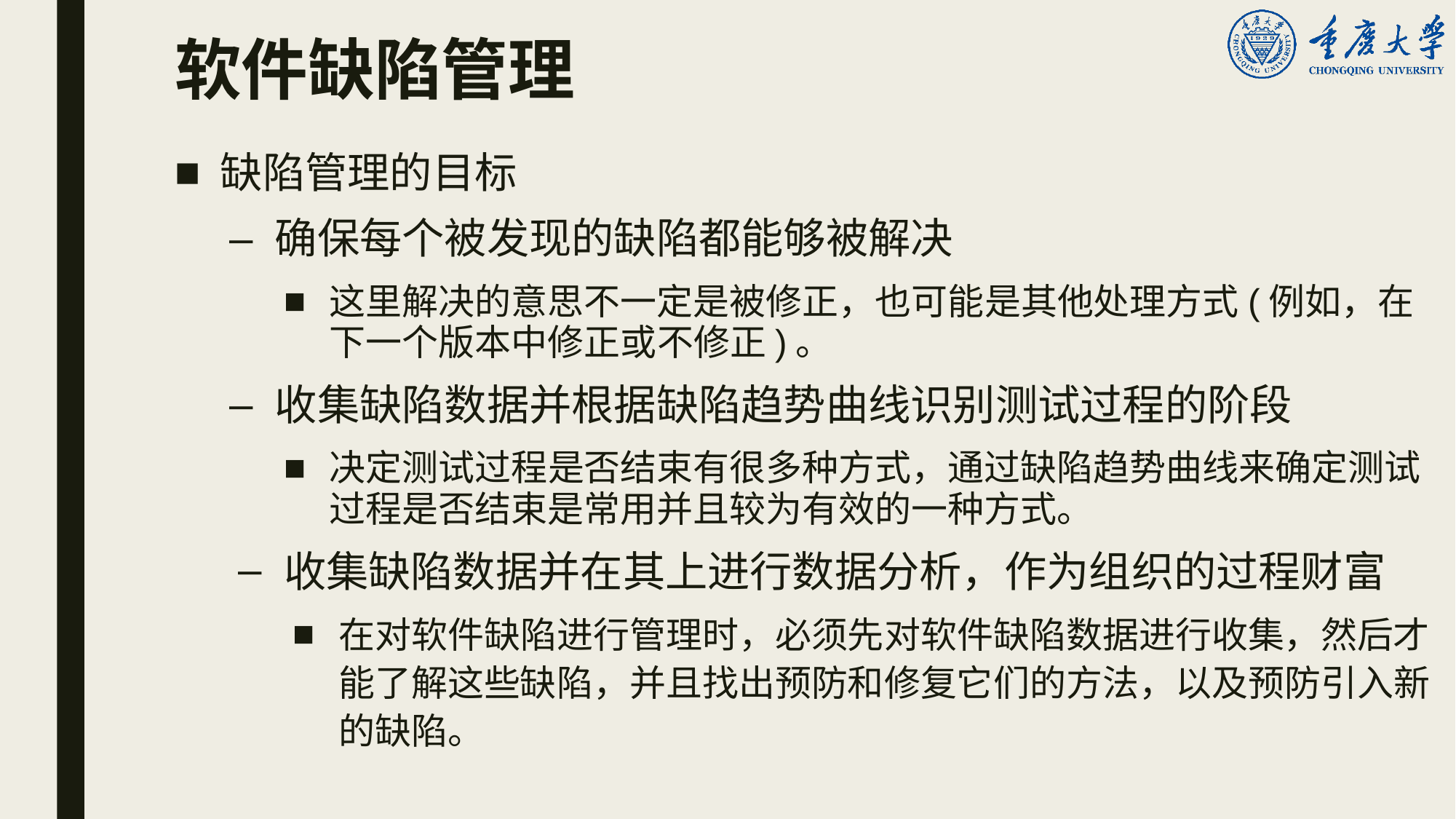

# 软件缺陷管理
缺陷管理的目标
确保每个被发现的缺陷都能够被解决
这里解决的意思不一定是被修正，也可能是其他处理方式(例如，在下一个版本中修正或不修正)。
收集缺陷数据并根据缺陷趋势曲线识别测试过程的阶段
决定测试过程是否结束有很多种方式，通过缺陷趋势曲线来确定测试过程是否结束是常用并且较为有效的一种方式。
收集缺陷数据并在其上进行数据分析，作为组织的过程财富
在对软件缺陷进行管理时，必须先对软件缺陷数据进行收集，然后才能了解这些缺陷，并且找出预防和修复它们的方法，以及预防引入新的缺陷。